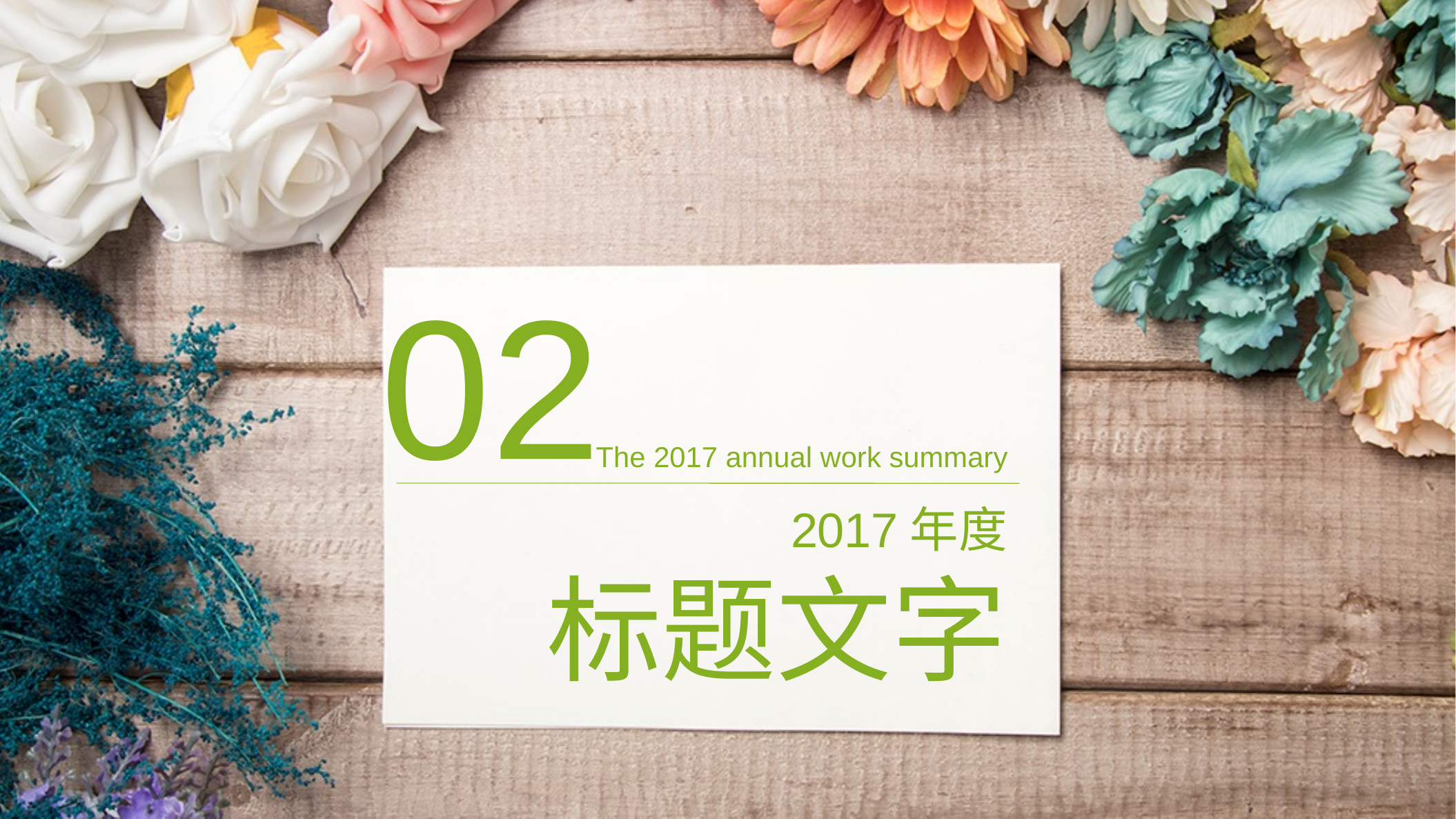

02
The 2017 annual work summary

2017年度
标题文字